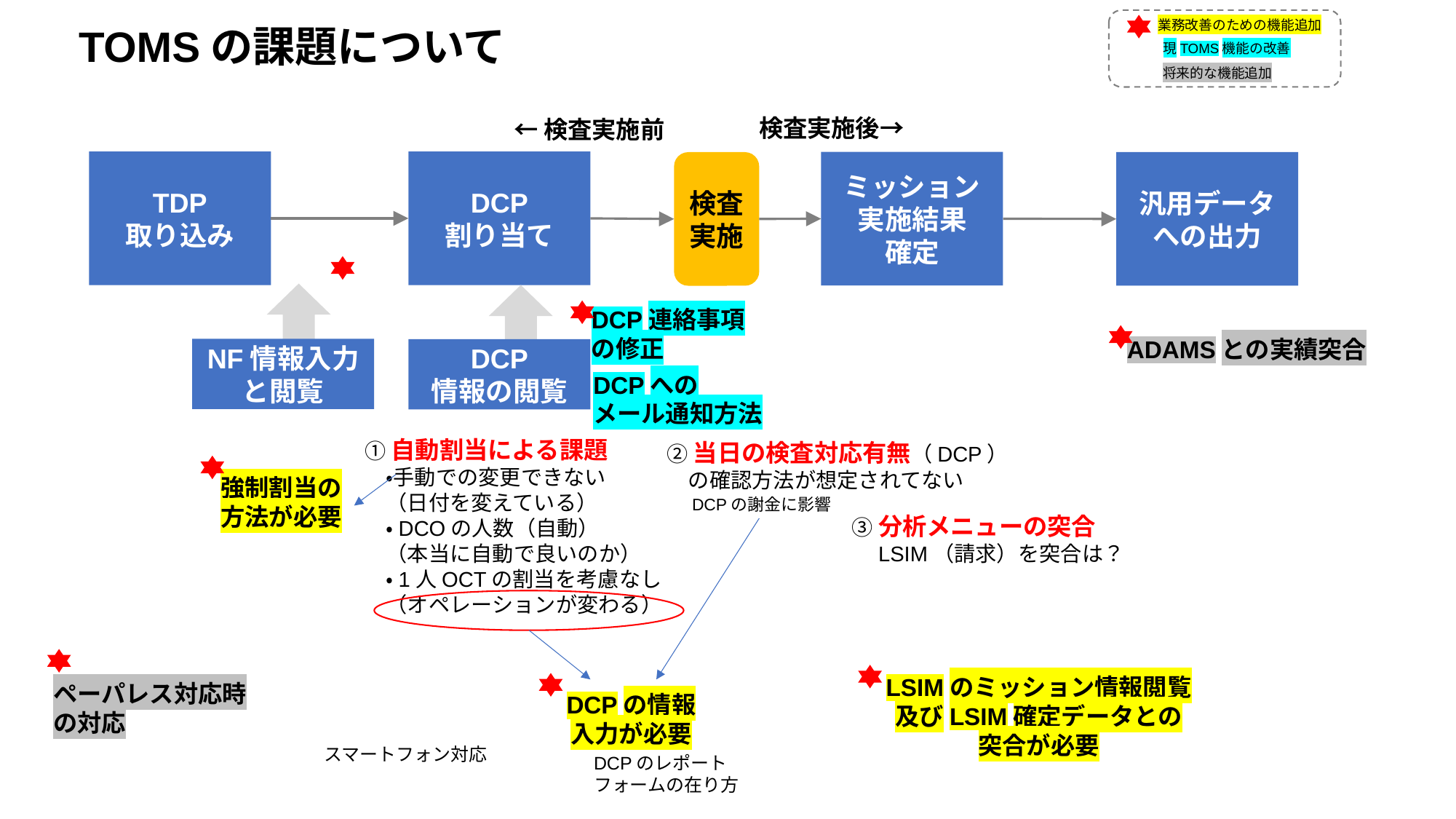

業務改善のための機能追加
TOMSの課題について

現TOMS機能の改善
将来的な機能追加
検査実施後→
←検査実施前
TDP
取り込み
DCP
割り当て
ミッション実施結果
確定
検査実施
汎用データ
への出力

DCP連絡事項
の修正

ADAMSとの実績突合
NF情報入力
と閲覧
DCP
情報の閲覧
DCPへの
メール通知方法
①自動割当による課題
　・手動での変更できない
　（日付を変えている）
　・DCOの人数（自動）
　（本当に自動で良いのか）
　・1人OCTの割当を考慮なし
　（オペレーションが変わる）
②当日の検査対応有無（DCP）
　の確認方法が想定されてない

強制割当の
方法が必要
DCPの謝金に影響
③分析メニューの突合
　LSIM（請求）を突合は？

LSIMのミッション情報閲覧及びLSIM確定データとの
突合が必要
ペーパレス対応時
の対応

DCPの情報
入力が必要
スマートフォン対応
DCPのレポートフォームの在り方